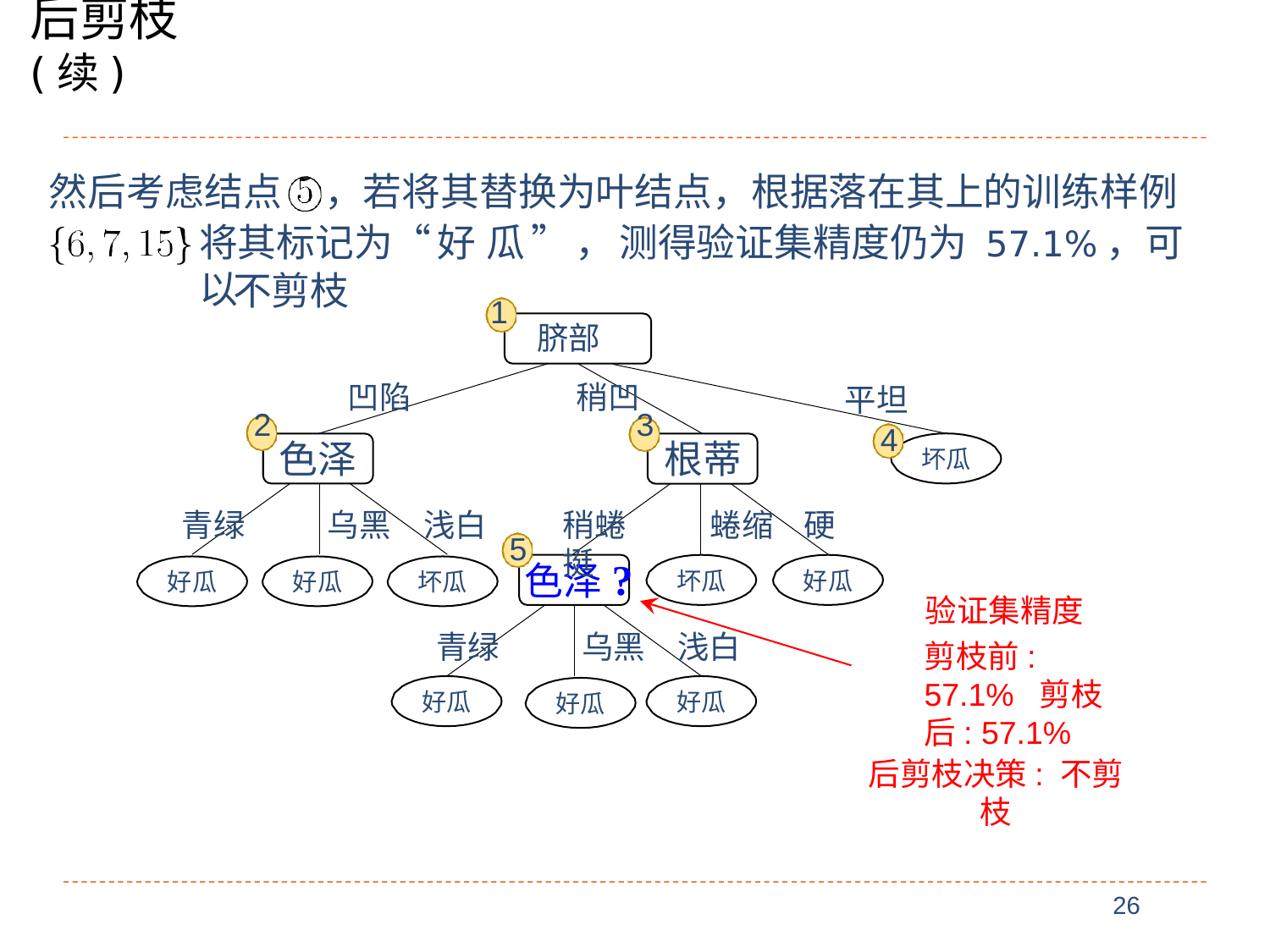

# 后剪枝 (续)
然后考虑结点	，若将其替换为叶结点，根据落在其上的训练样例

将其标记为“好瓜”，测得验证集精度仍为 57.1%，可以

不剪枝
1

脐部

凹陷
2
色泽
稍凹
3
根蒂
稍蜷	蜷缩	硬挺
平坦

4

坏瓜

青绿
乌黑	浅白
5

色泽?

好瓜
坏瓜
好瓜
好瓜
坏瓜
验证集精度
剪枝前: 57.1%  剪枝后: 57.1%
后剪枝决策: 不剪枝

青绿
乌黑	浅白

好瓜
好瓜
好瓜